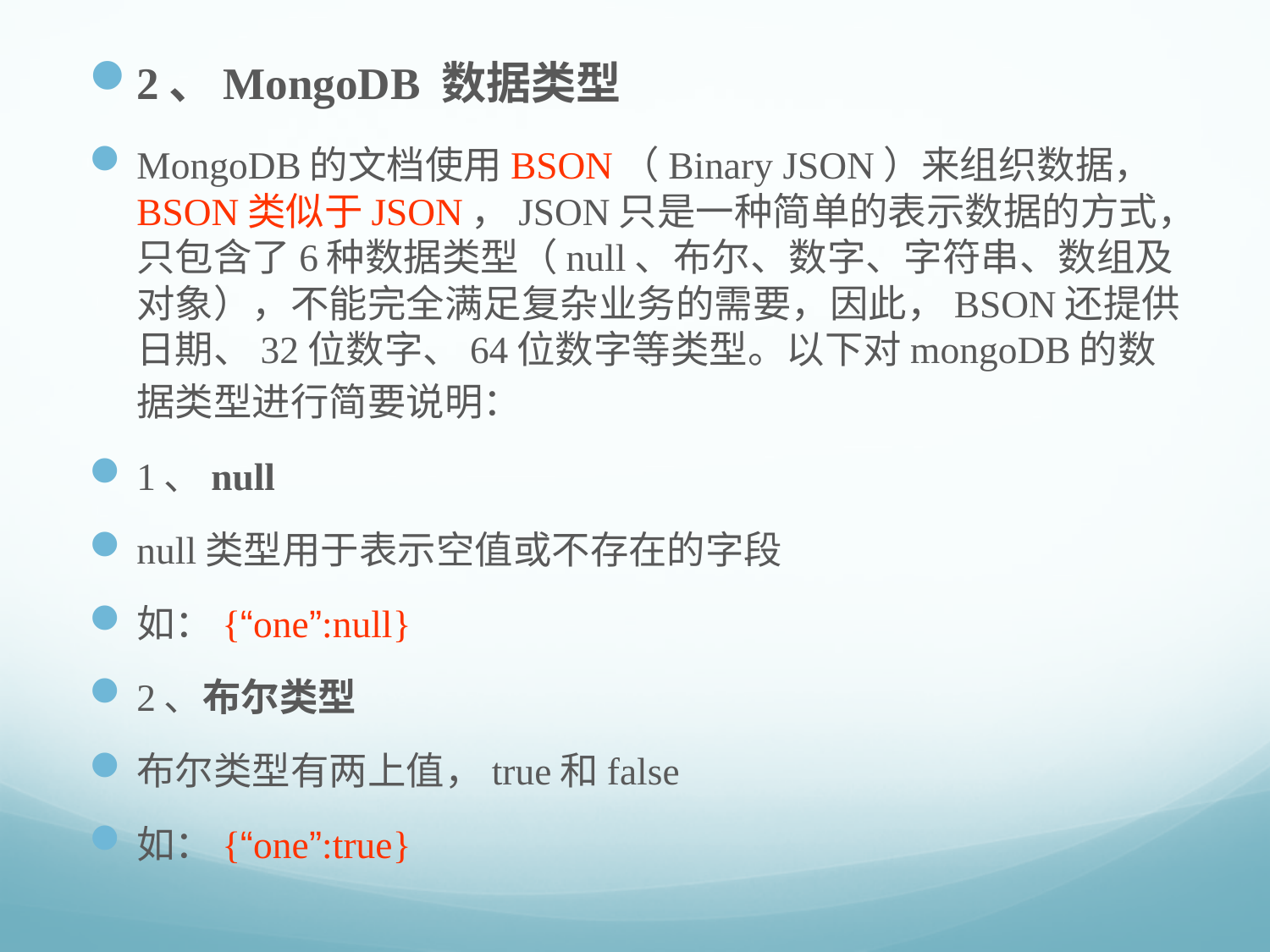

2、MongoDB 数据类型
MongoDB的文档使用BSON（Binary JSON）来组织数据，BSON类似于JSON，JSON只是一种简单的表示数据的方式，只包含了6种数据类型（null、布尔、数字、字符串、数组及对象），不能完全满足复杂业务的需要，因此，BSON还提供日期、32位数字、64位数字等类型。以下对mongoDB的数据类型进行简要说明：
1、null
null类型用于表示空值或不存在的字段
如：{“one”:null}
2、布尔类型
布尔类型有两上值，true和false
如：{“one”:true}